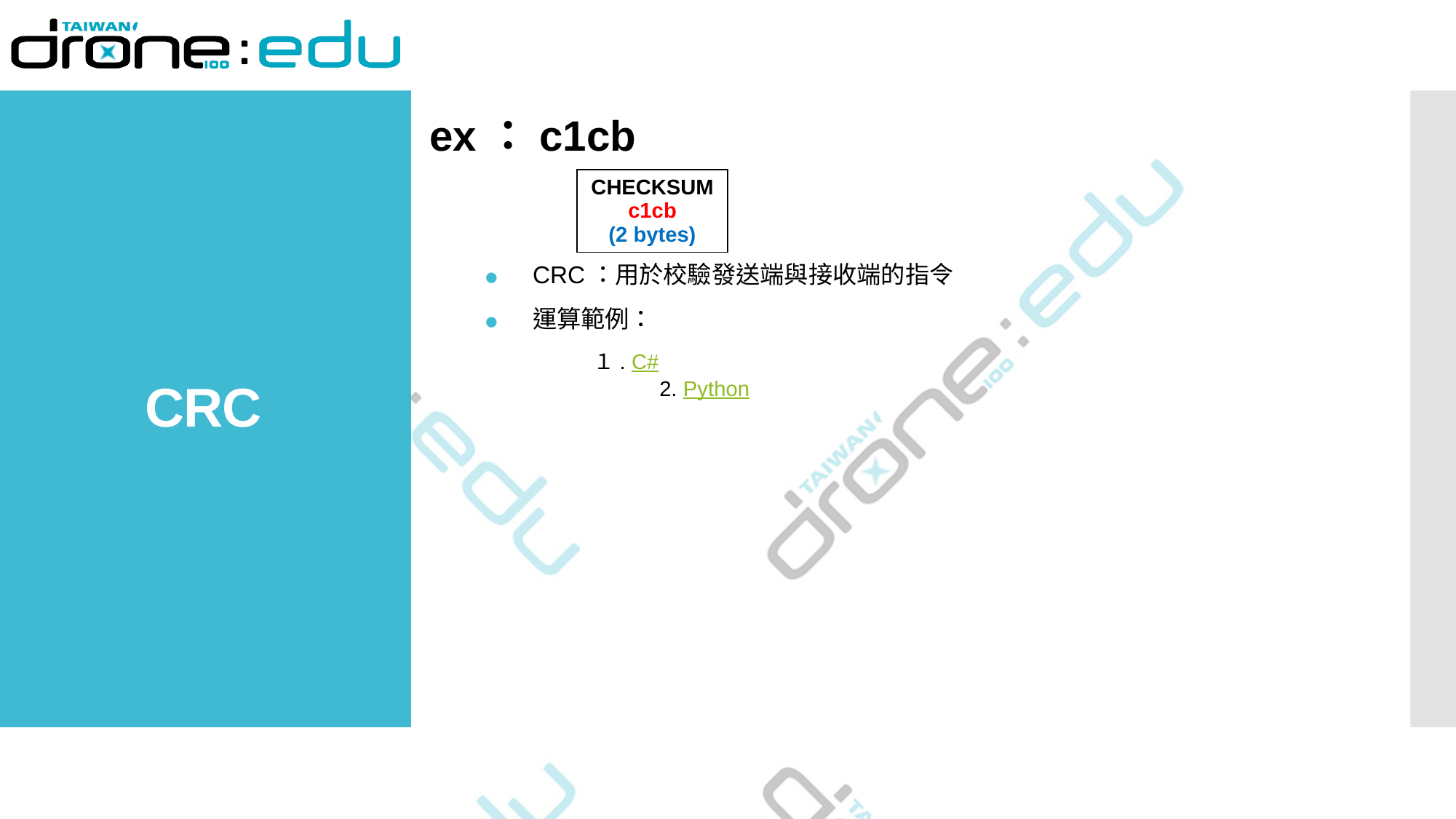

ex：c1cb
# CRC
| CHECKSUM c1cb (2 bytes) |
| --- |
CRC：用於校驗發送端與接收端的指令
運算範例：
	１. C#
	 2. Python